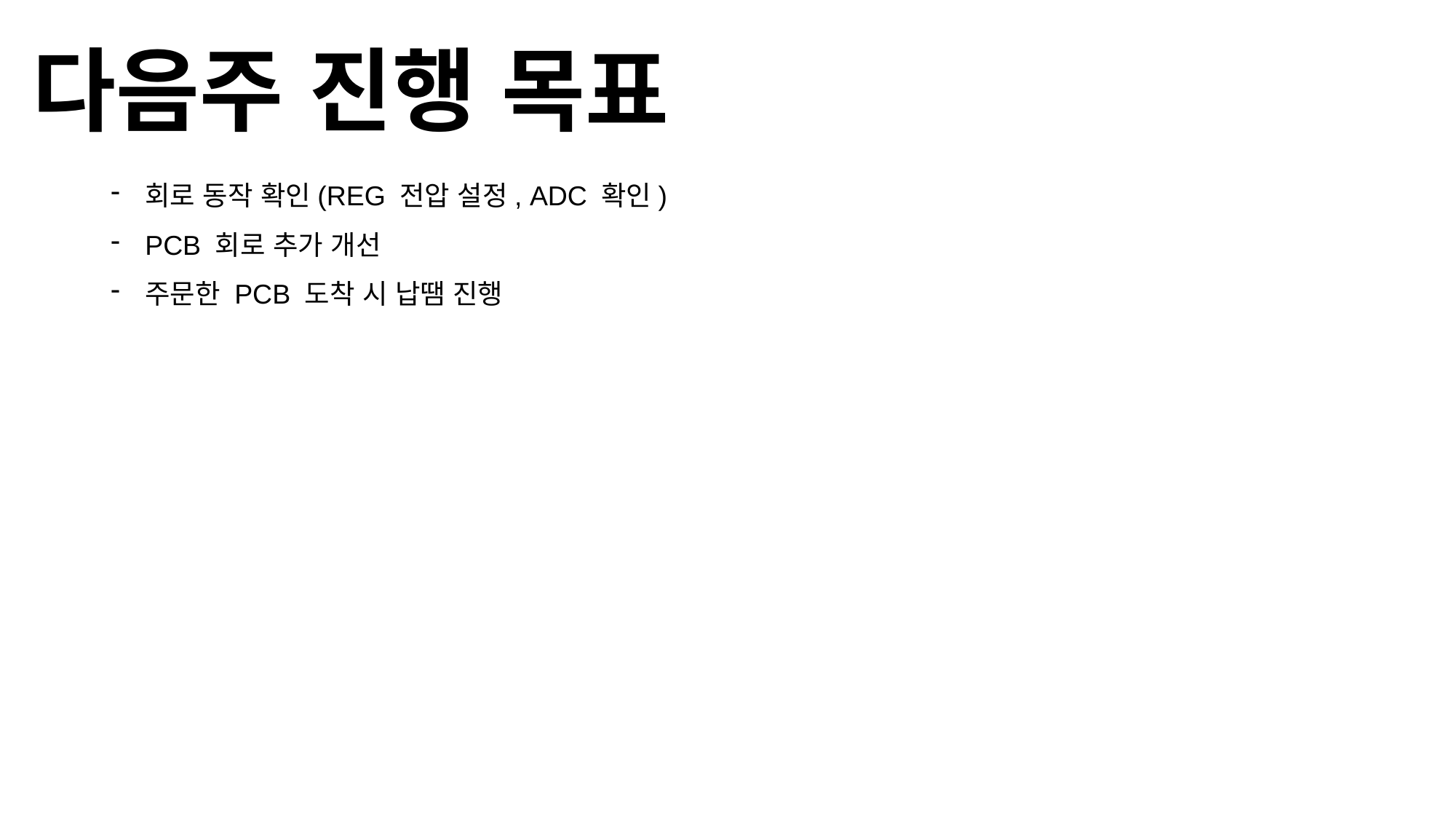

다음주 진행 목표
회로 동작 확인(REG 전압 설정, ADC 확인)
PCB 회로 추가 개선
주문한 PCB 도착 시 납땜 진행